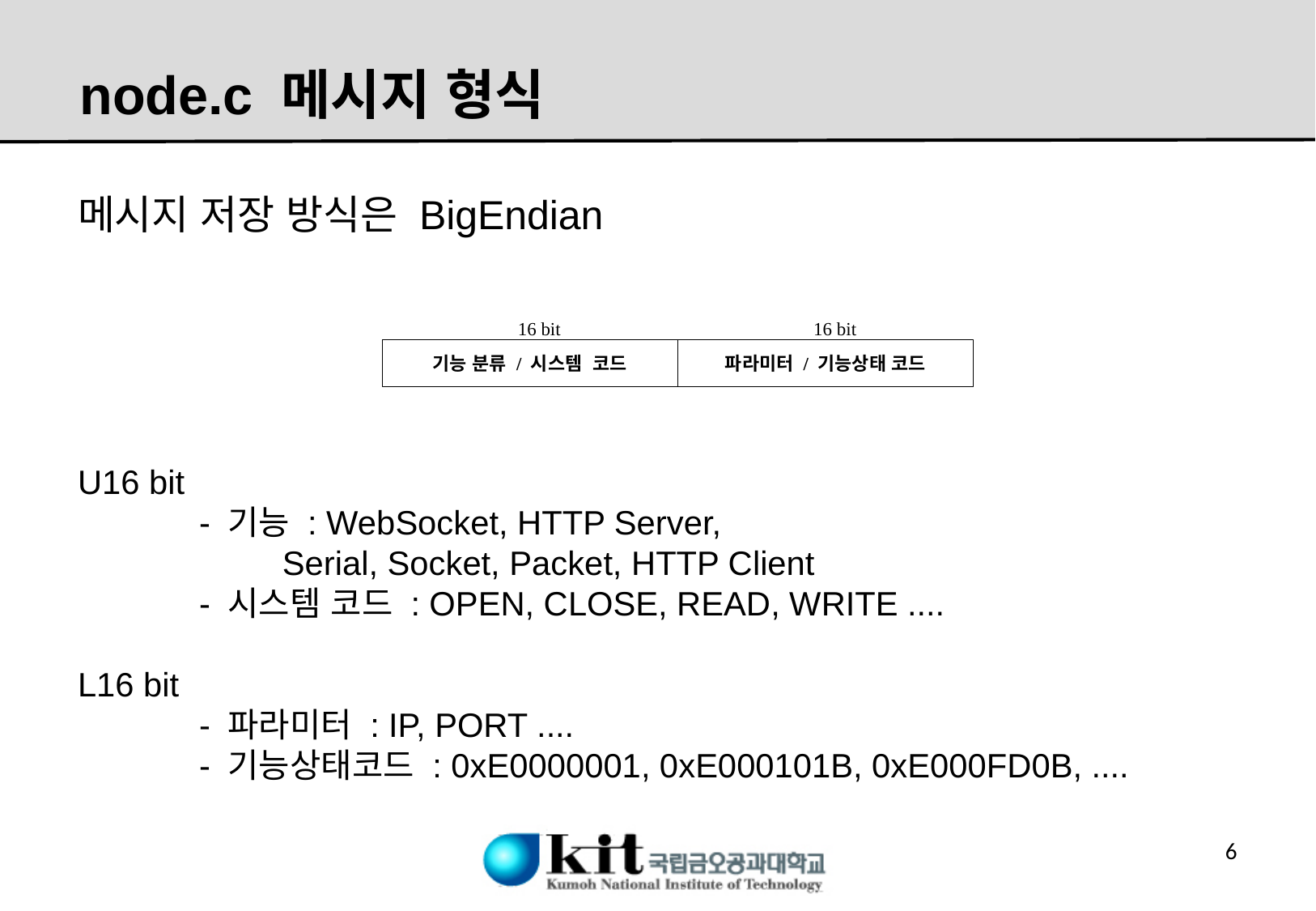

# node.c 메시지 형식
메시지 저장 방식은 BigEndian
16 bit
16 bit
기능 분류 / 시스템  코드
파라미터 / 기능상태 코드
U16 bit
	- 기능 : WebSocket, HTTP Server,
                      Serial, Socket, Packet, HTTP Client
	- 시스템 코드 : OPEN, CLOSE, READ, WRITE ....

L16 bit
	- 파라미터 : IP, PORT ....
	- 기능상태코드 : 0xE0000001, 0xE000101B, 0xE000FD0B, ....
6